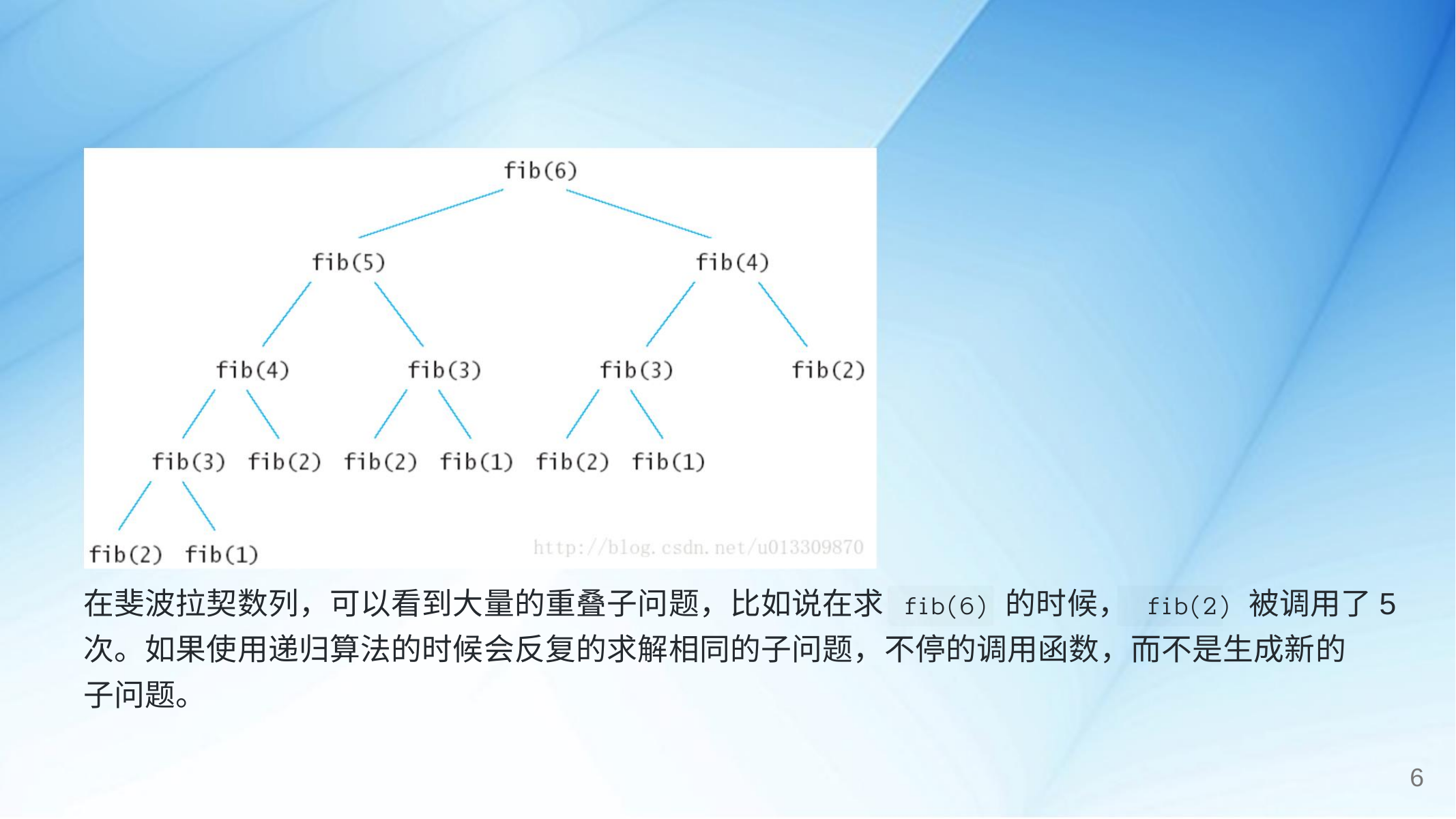

在斐波拉契数列，可以看到大量的重叠子问题，比如说在求 fib(6) 的时候， fib(2) 被调用了5
次。如果使用递归算法的时候会反复的求解相同的子问题，不停的调用函数，而不是生成新的
子问题。
6